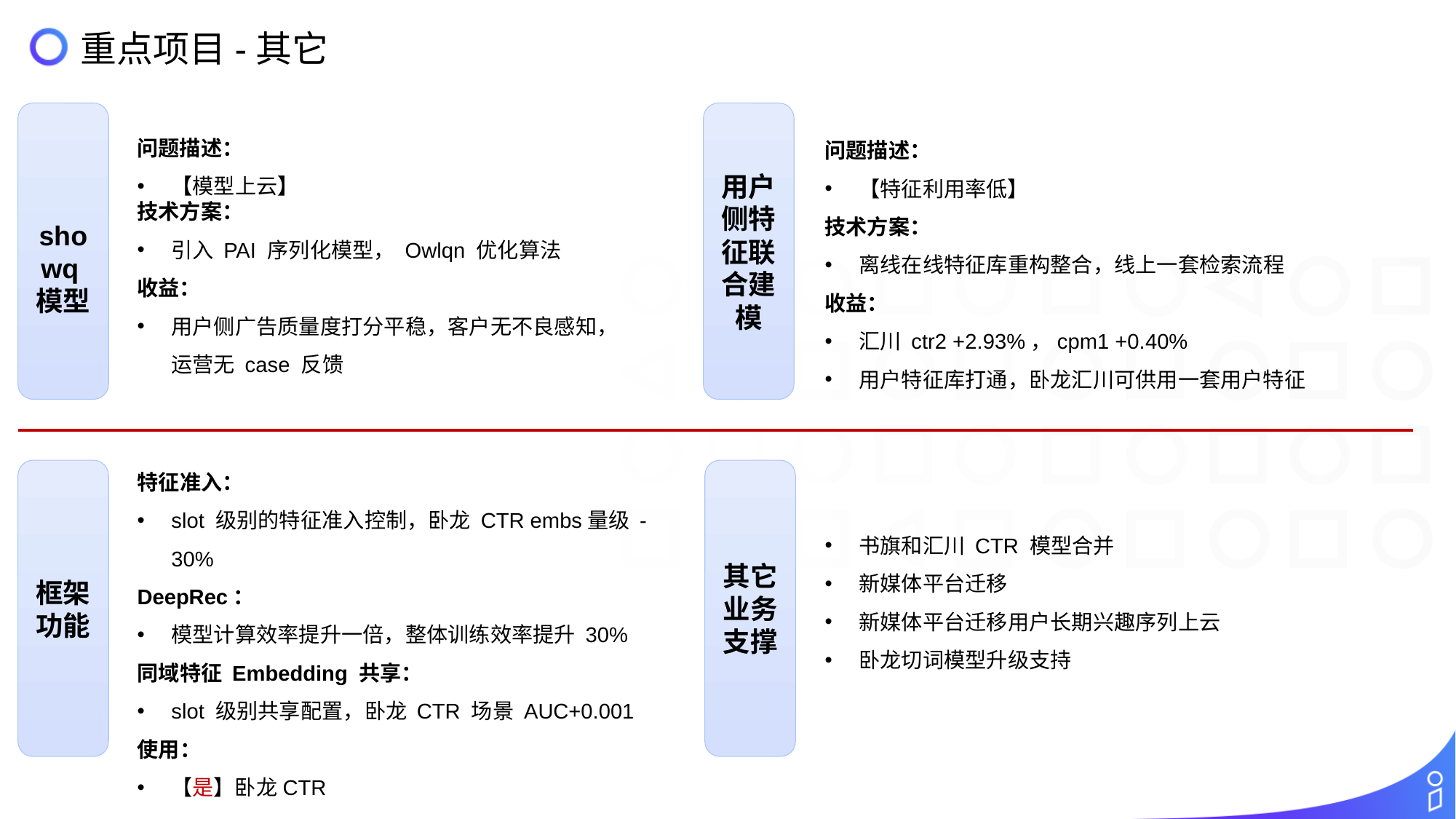

# 重点项目-其它

showq模型

用户侧特征联合建模

问题描述：
【模型上云】
技术方案：
引入 PAI 序列化模型， Owlqn 优化算法
收益：
用户侧广告质量度打分平稳，客户无不良感知，运营无 case 反馈
问题描述：
【特征利用率低】
技术方案：
离线在线特征库重构整合，线上一套检索流程
收益：
汇川 ctr2 +2.93%，cpm1 +0.40%
用户特征库打通，卧龙汇川可供用一套用户特征
特征准入：
slot 级别的特征准入控制，卧龙 CTR embs量级 -30%
DeepRec：
模型计算效率提升一倍，整体训练效率提升 30%
同域特征 Embedding 共享：
slot 级别共享配置，卧龙 CTR 场景 AUC+0.001
使用：
【是】卧龙CTR
框架功能
其它业务支撑
书旗和汇川 CTR 模型合并
新媒体平台迁移
新媒体平台迁移用户长期兴趣序列上云
卧龙切词模型升级支持